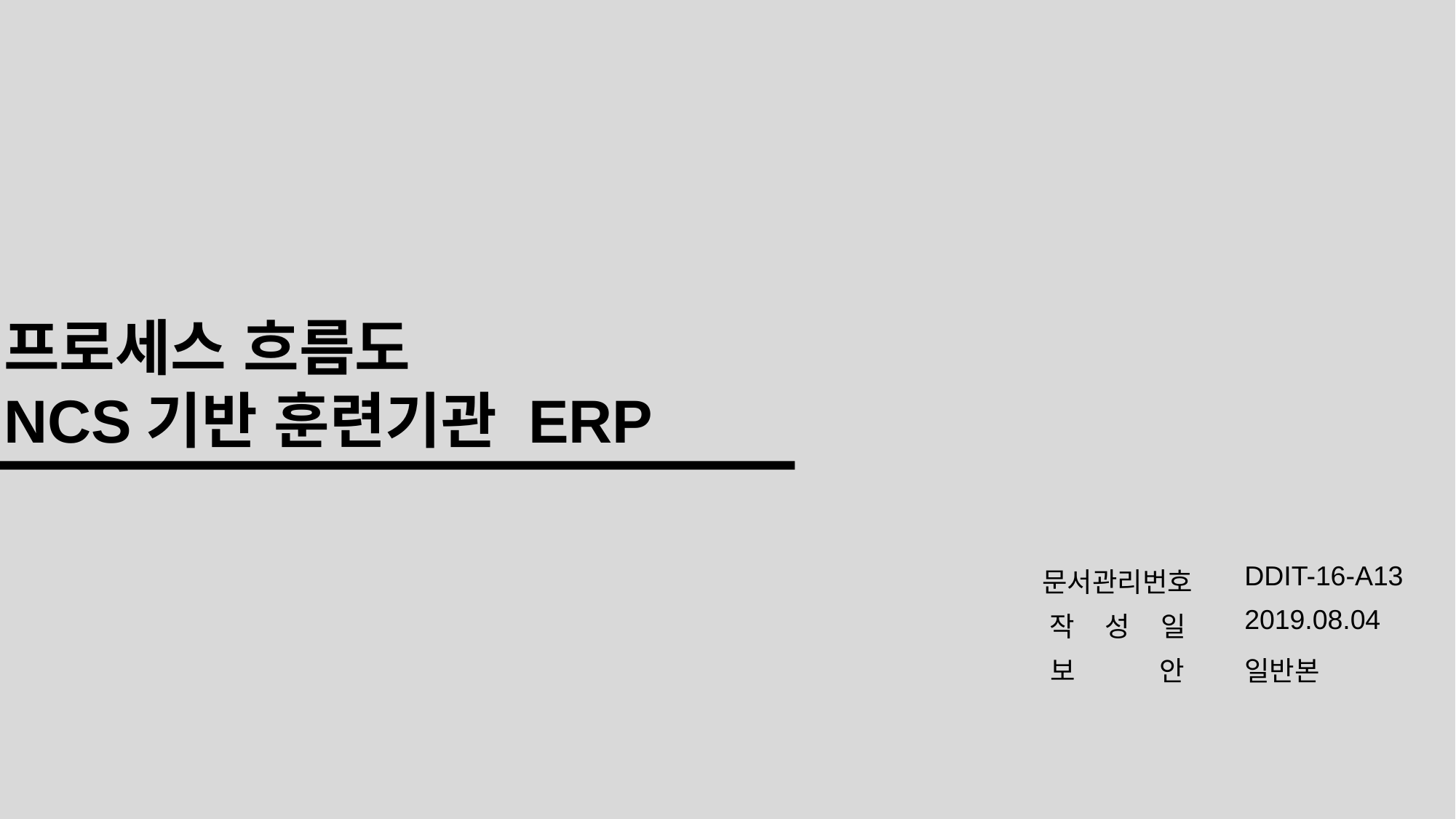

프로세스 흐름도
NCS기반 훈련기관 ERP

| 문서관리번호 | DDIT-16-A13 |
| --- | --- |
| 작 성 일 | 2019.08.04 |
| 보 안 | 일반본 |